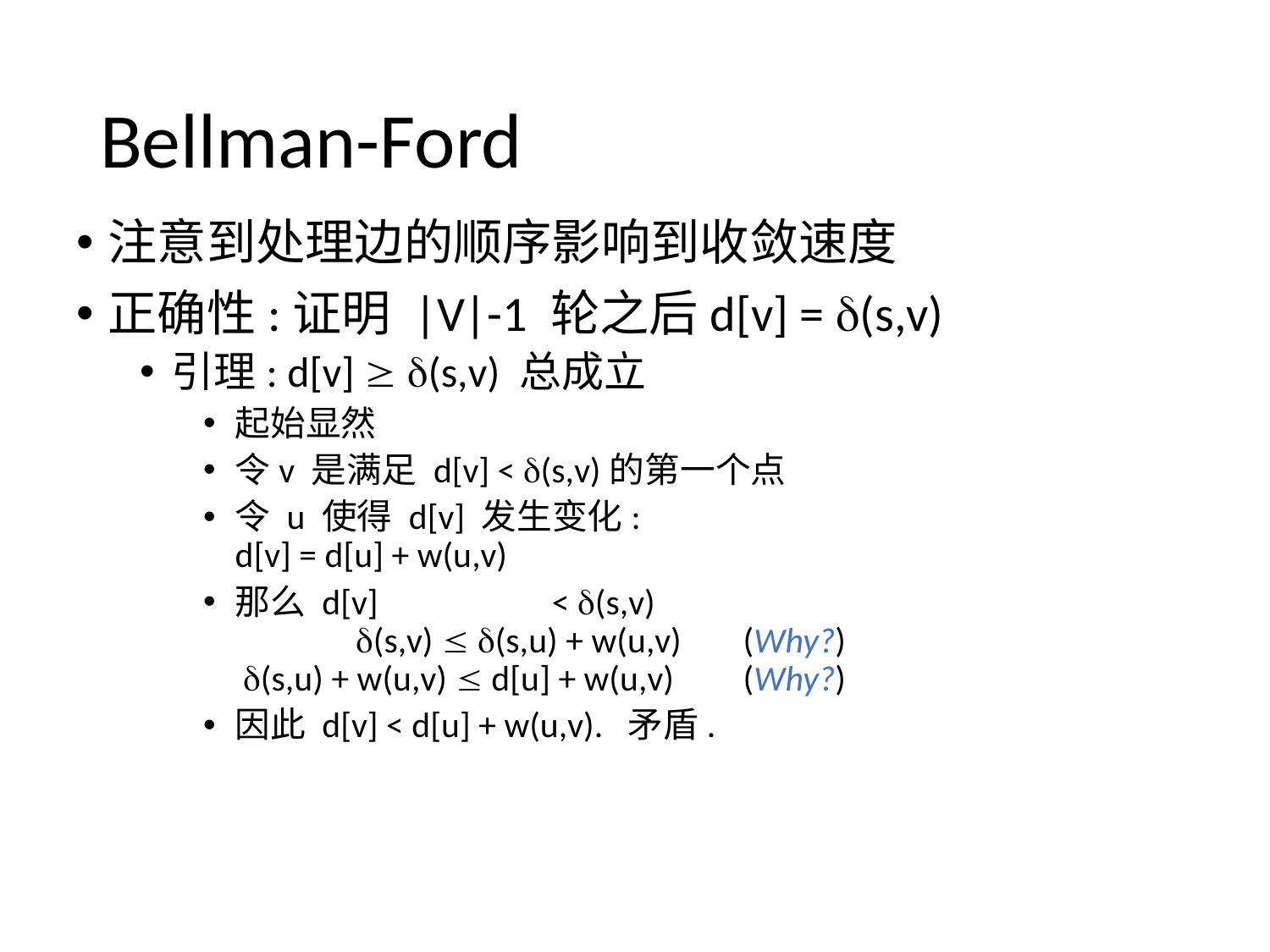

# Bellman-Ford
注意到处理边的顺序影响到收敛速度
正确性:证明 |V|-1 轮之后d[v] = δ(s,v)
引理: d[v] ≥ δ(s,v) 总成立
起始显然
令v 是满足 d[v] < δ(s,v)的第一个点
令 u 使得 d[v] 发生变化:
d[v] = d[u] + w(u,v)
那么 d[v]	< δ(s,v)
               δ(s,v) ≤ δ(s,u) + w(u,v)	(Why?)
 δ(s,u) + w(u,v) ≤ d[u] + w(u,v)	(Why?)
因此 d[v] < d[u] + w(u,v).  矛盾.